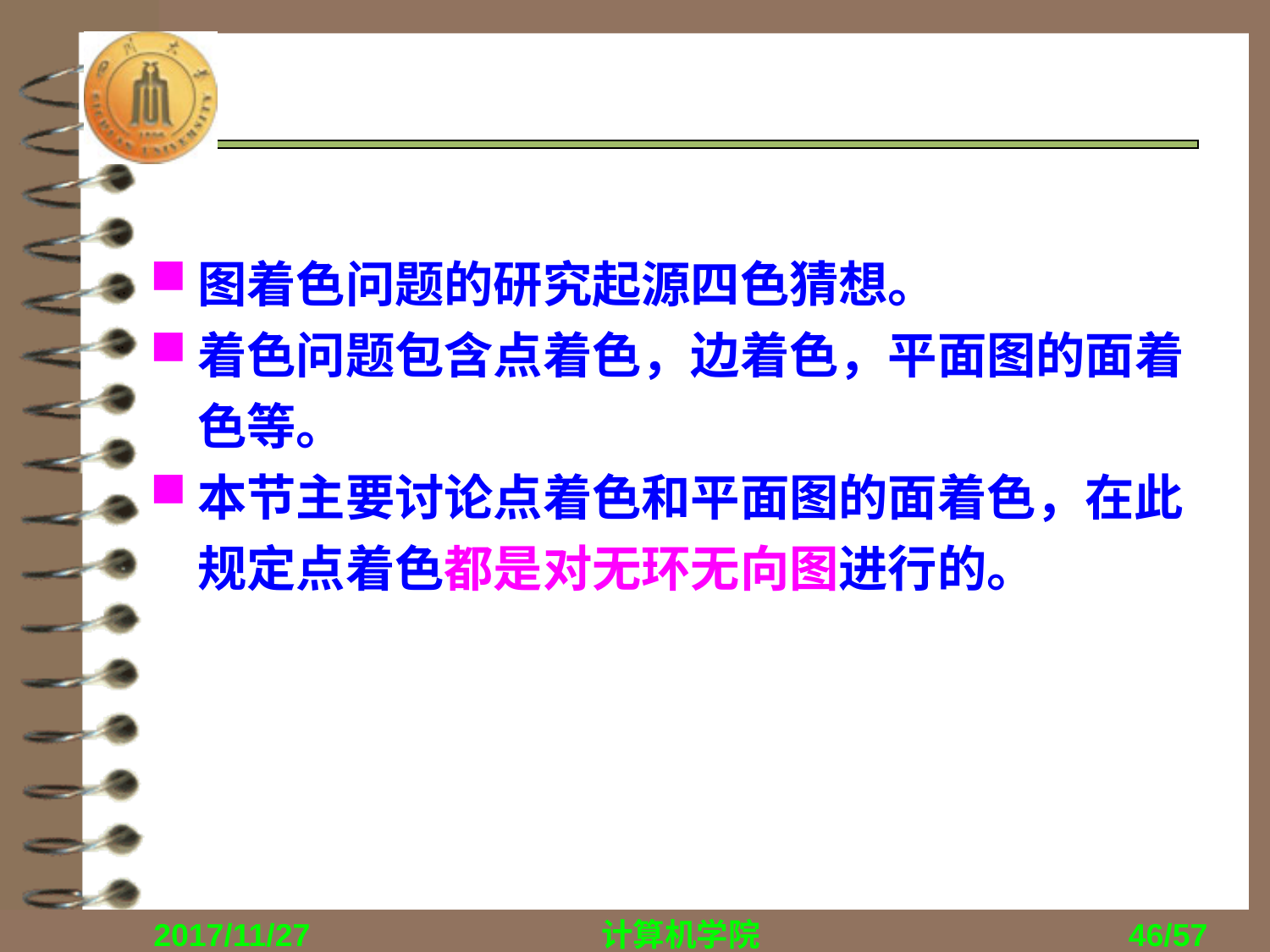

#
图着色问题的研究起源四色猜想。
着色问题包含点着色，边着色，平面图的面着色等。
本节主要讨论点着色和平面图的面着色，在此规定点着色都是对无环无向图进行的。
2017/11/27
计算机学院
46/57